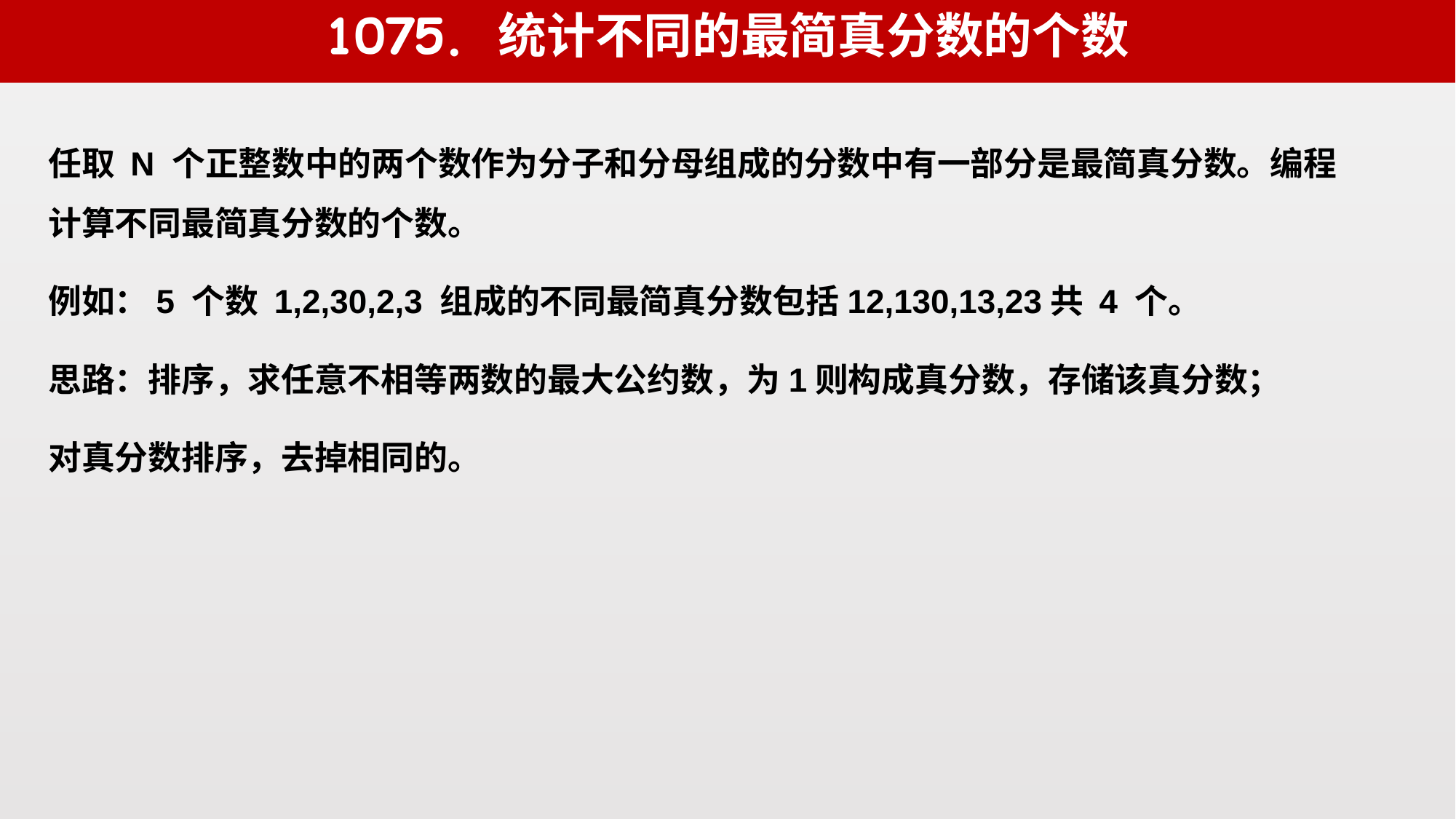

1075. 统计不同的最简真分数的个数

任取 N 个正整数中的两个数作为分子和分母组成的分数中有一部分是最简真分数。编程计算不同最简真分数的个数。
例如：5 个数 1,2,30,2,3 组成的不同最简真分数包括12,130,13,23共 4 个。
思路：排序，求任意不相等两数的最大公约数，为1则构成真分数，存储该真分数；
对真分数排序，去掉相同的。

int T,n,cnt,u,v,w;
int a[1001];
long long num,i,j,k;
struct data{int q,p;}b[1000000];
bool cmp(data a,data b)
{
    if(a.p==b.p)return a.q<b.q;
    return a.p<b.p;
}//分数排序，q是分子，p是分母
int main()
{
    cin>>T;
    for(i=0;i<T;++i){
        cin>>n;
        for(j=cnt=num=0;j<n;++j)cin>>a[j];
        //对输入的数字排序，排好序后，只能前面比上后面才是真分数
        sort(a,a+n);
        for(j=0;j<n;++j)
          for(k=j+1;k<n;++k){
            if(a[j]==a[k])continue;
            u=a[k],v=a[j];
            do{w=u%v,u=v,v=w;}while(w);
//做完do while循环之后，u就是a[k],a[j]最大公约数,如果最大公约数不是1那么可以整除。
if(u!=1)continue;
//如果是1，那么存储分子a[j],分母a[k],num加1
            b[num].q=a[j],b[num].p=a[k];num++;
        }
//真分数排序
        sort(b,b+num,cmp);
//统计相同的个数
       for(j=1;j<num;++j)if(b[j].p==b[j-1].p&&b[j].q==b[j-1].q)++cnt;
//去掉相同的就是不同真分数个数
        cout<<"case #"<<i<<":\n"<<num-cnt<<endl;
    }
    return 0;
}